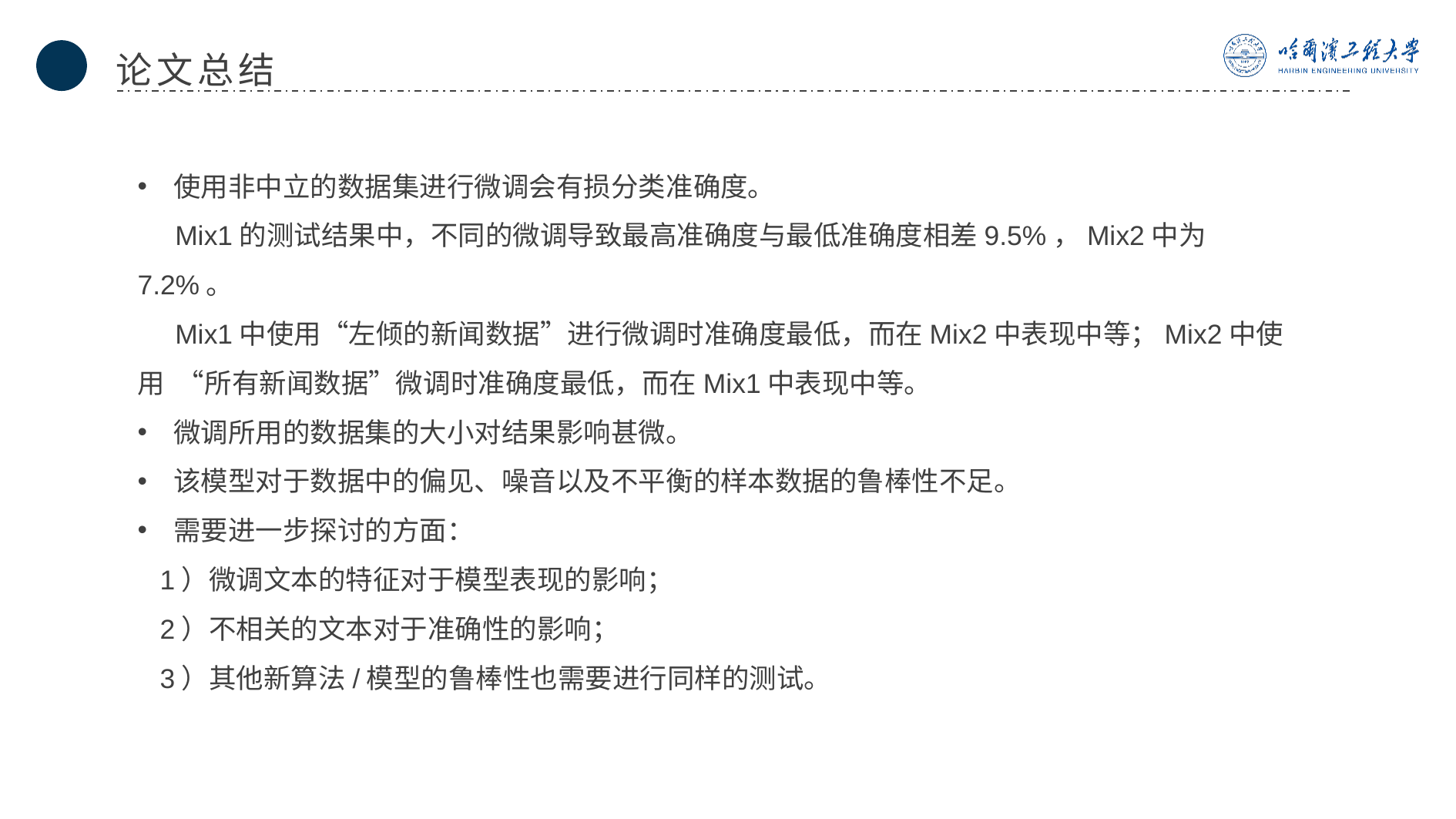

论文总结

使用非中立的数据集进行微调会有损分类准确度。
     Mix1的测试结果中，不同的微调导致最高准确度与最低准确度相差9.5%，Mix2中为7.2%。
     Mix1中使用“左倾的新闻数据”进行微调时准确度最低，而在Mix2中表现中等；Mix2中使用  “所有新闻数据”微调时准确度最低，而在Mix1中表现中等。
微调所用的数据集的大小对结果影响甚微。
该模型对于数据中的偏见、噪音以及不平衡的样本数据的鲁棒性不足。
需要进一步探讨的方面：
   1）微调文本的特征对于模型表现的影响；
   2）不相关的文本对于准确性的影响；
   3）其他新算法/模型的鲁棒性也需要进行同样的测试。